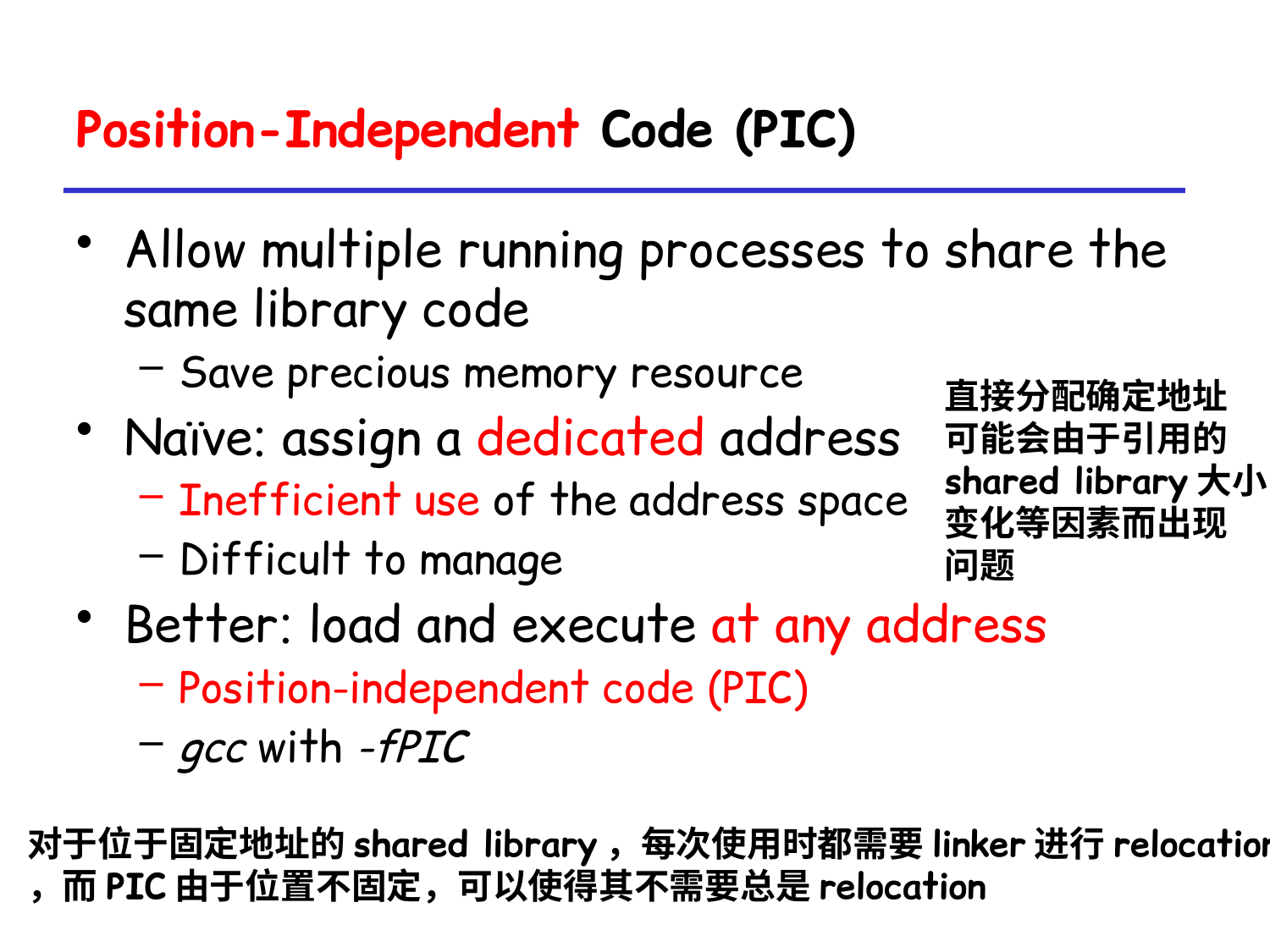

# Position-Independent Code (PIC)
Allow multiple running processes to share the same library code
Save precious memory resource
Naïve: assign a dedicated address
Inefficient use of the address space
Difficult to manage
Better: load and execute at any address
Position-independent code (PIC)
gcc with -fPIC
直接分配确定地址
可能会由于引用的
shared library大小
变化等因素而出现
问题
对于位于固定地址的shared library，每次使用时都需要linker进行relocation
，而PIC由于位置不固定，可以使得其不需要总是relocation
19